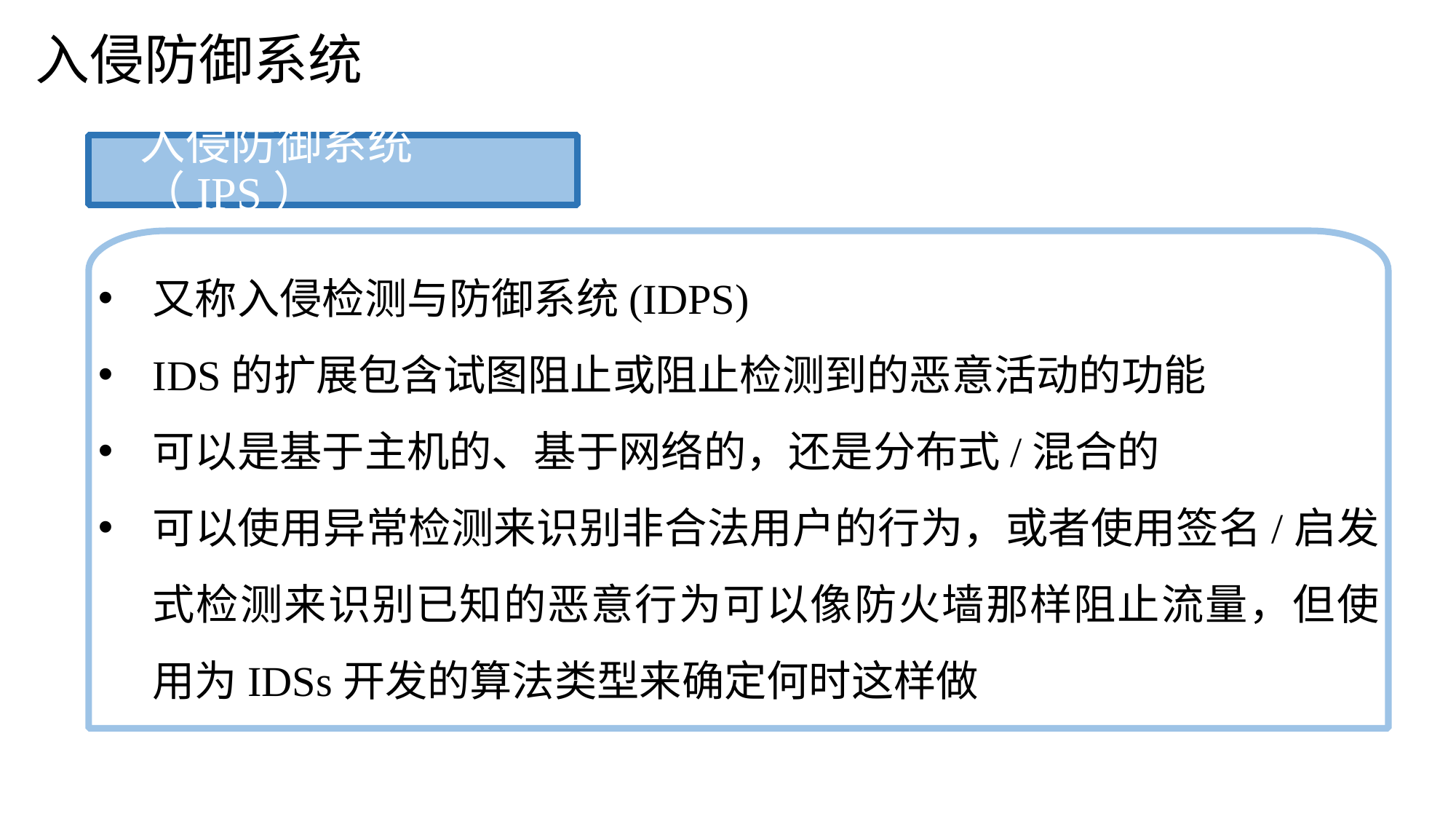

入侵防御系统
入侵防御系统（IPS）
又称入侵检测与防御系统(IDPS)
IDS的扩展包含试图阻止或阻止检测到的恶意活动的功能
可以是基于主机的、基于网络的，还是分布式/混合的
可以使用异常检测来识别非合法用户的行为，或者使用签名/启发式检测来识别已知的恶意行为可以像防火墙那样阻止流量，但使用为IDSs开发的算法类型来确定何时这样做